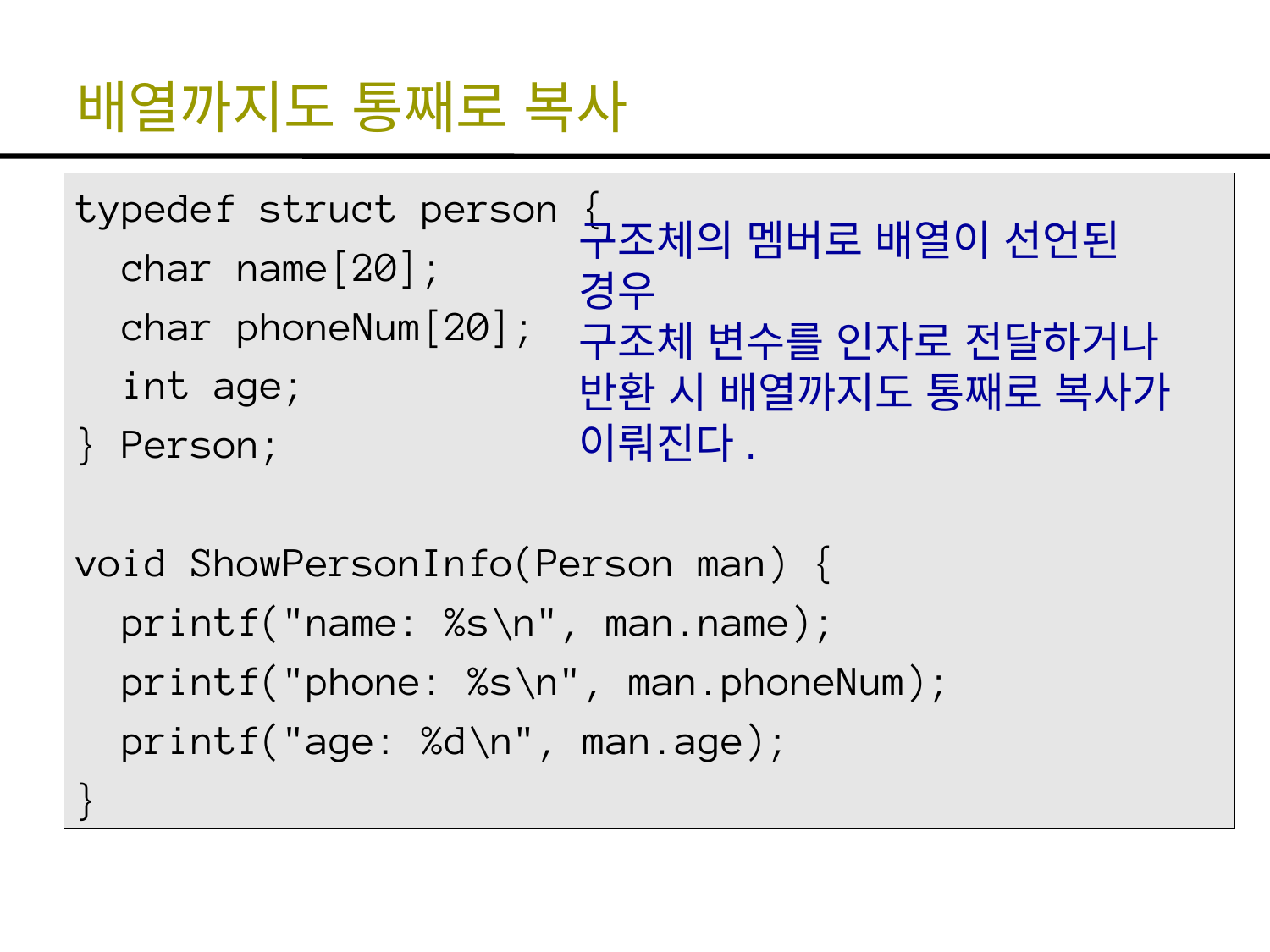

# 배열까지도 통째로 복사
typedef struct person {
  char name[20];
  char phoneNum[20];
  int age;
} Person;

void ShowPersonInfo(Person man) {
  printf("name: %s\n", man.name);
  printf("phone: %s\n", man.phoneNum);
  printf("age: %d\n", man.age);
}

구조체의 멤버로 배열이 선언된 경우
구조체 변수를 인자로 전달하거나 반환 시 배열까지도 통째로 복사가 이뤄진다.